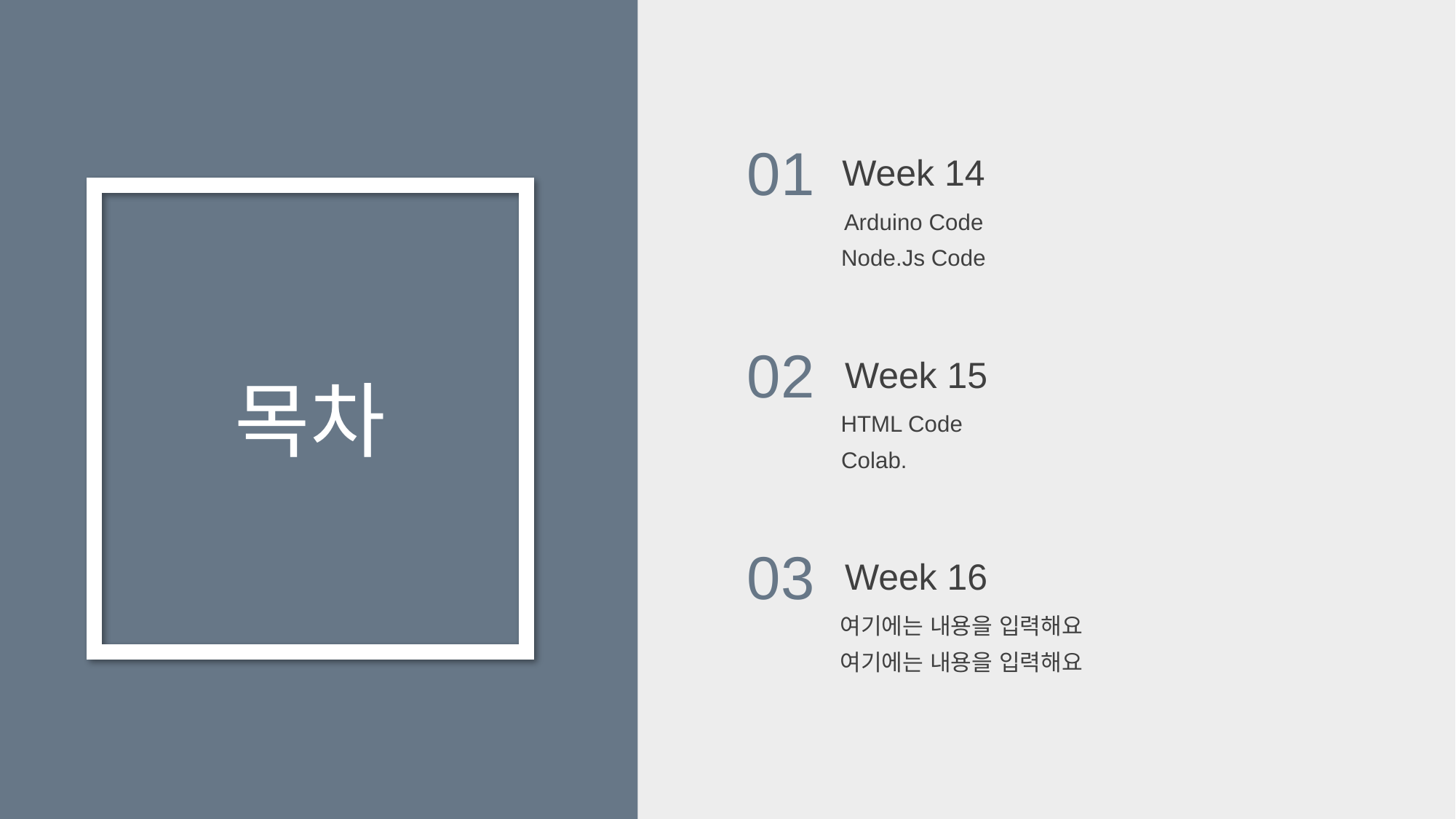

01
Week 14

Arduino Code
Node.Js Code
02
Week 15
목차
HTML Code
Colab.
03
Week 16
여기에는 내용을 입력해요
여기에는 내용을 입력해요